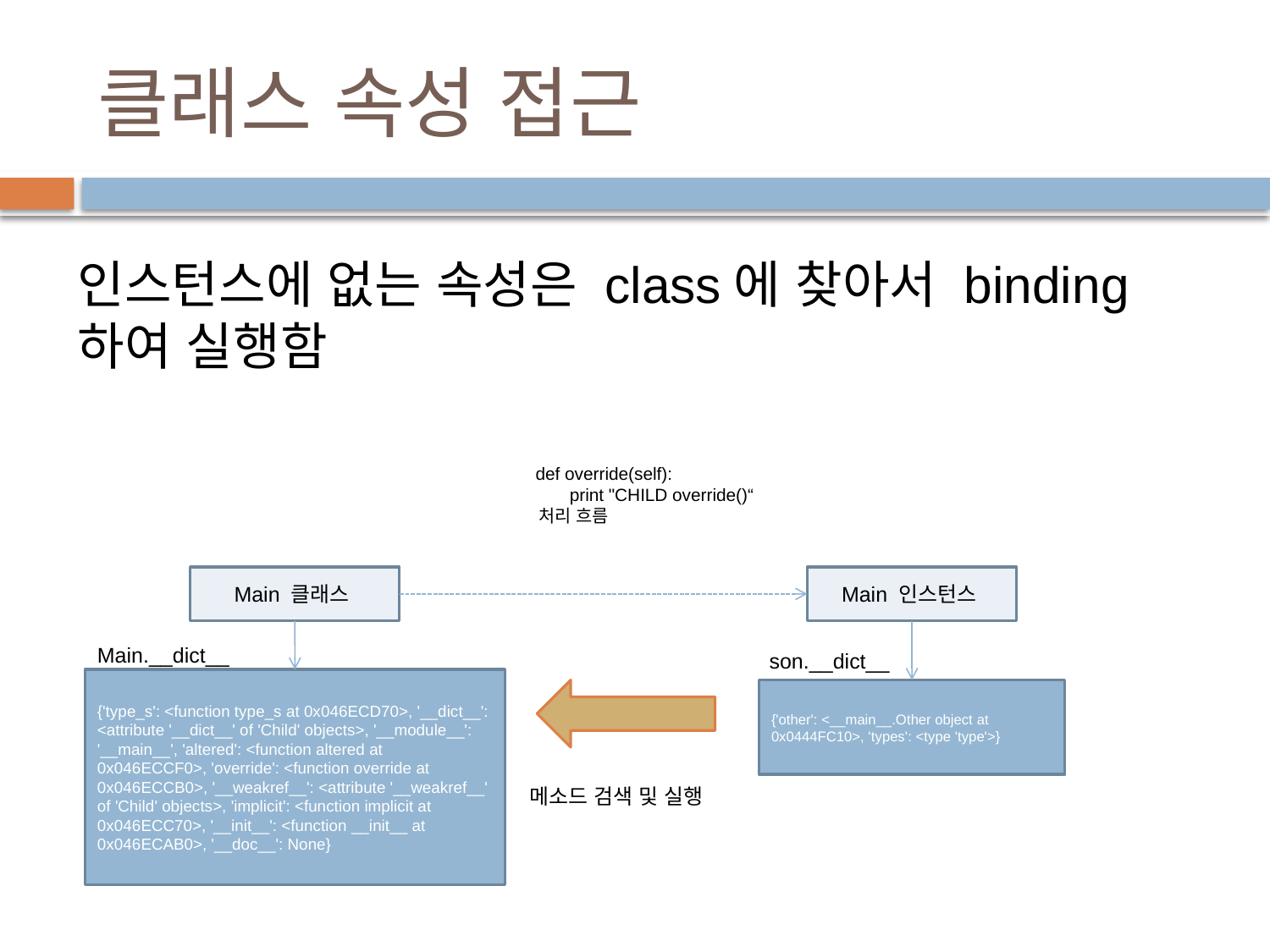

# 클래스 속성 접근
인스턴스에 없는 속성은 class에 찾아서 binding 하여 실행함
 def override(self):
        print "CHILD override()“
 처리 흐름
Main 클래스
Main 인스턴스
Main.__dict__
son.__dict__
{'type_s': <function type_s at 0x046ECD70>, '__dict__': <attribute '__dict__' of 'Child' objects>, '__module__': '__main__', 'altered': <function altered at 0x046ECCF0>, 'override': <function override at 0x046ECCB0>, '__weakref__': <attribute '__weakref__' of 'Child' objects>, 'implicit': <function implicit at 0x046ECC70>, '__init__': <function __init__ at 0x046ECAB0>, '__doc__': None}

{'other': <__main__.Other object at 0x0444FC10>, 'types': <type 'type'>}
메소드 검색 및 실행